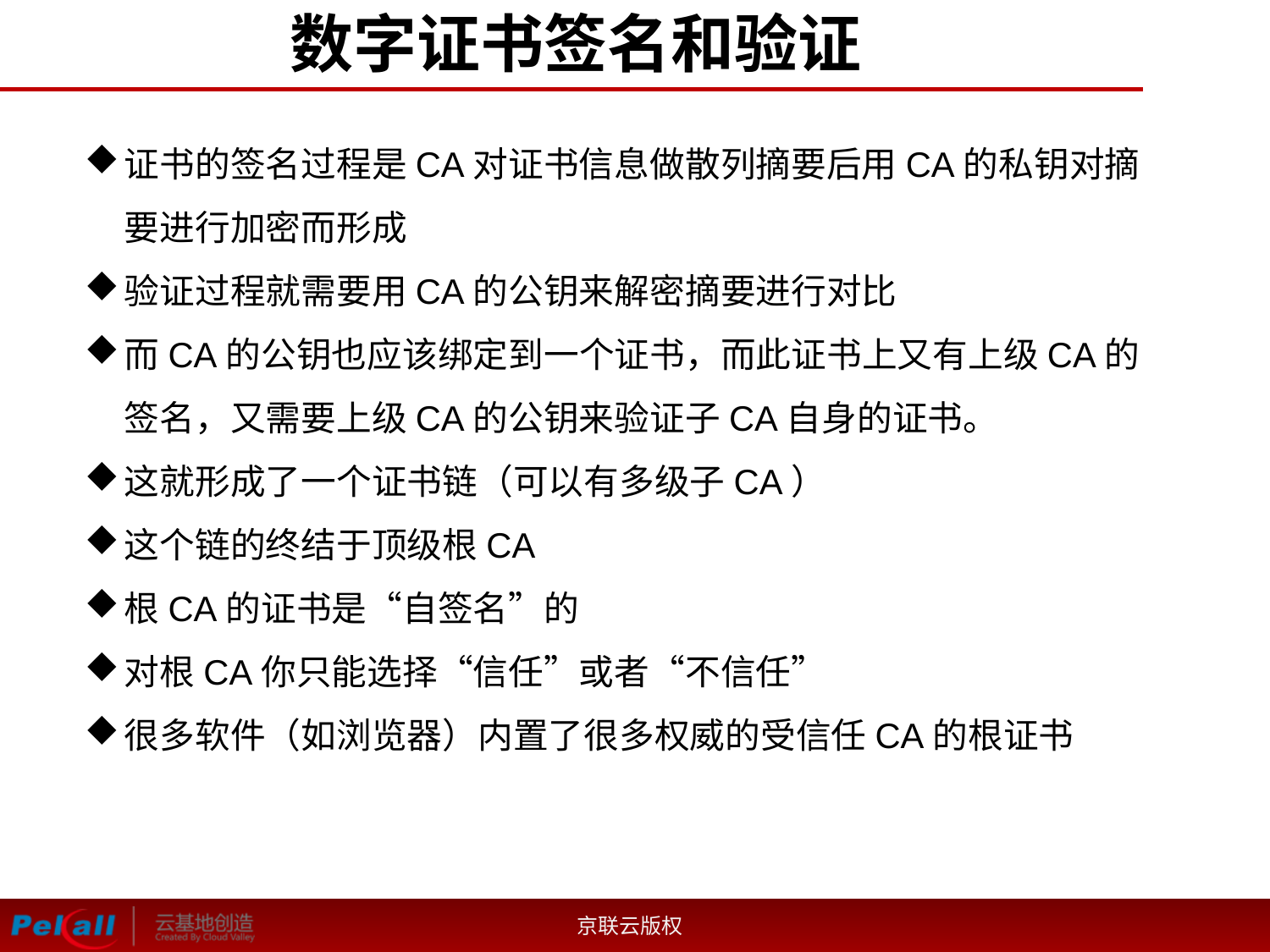

# 数字证书签名和验证
证书的签名过程是CA对证书信息做散列摘要后用CA的私钥对摘要进行加密而形成
验证过程就需要用CA的公钥来解密摘要进行对比
而CA的公钥也应该绑定到一个证书，而此证书上又有上级CA的签名，又需要上级CA的公钥来验证子CA自身的证书。
这就形成了一个证书链（可以有多级子CA）
这个链的终结于顶级根CA
根CA的证书是“自签名”的
对根CA你只能选择“信任”或者“不信任”
很多软件（如浏览器）内置了很多权威的受信任CA的根证书